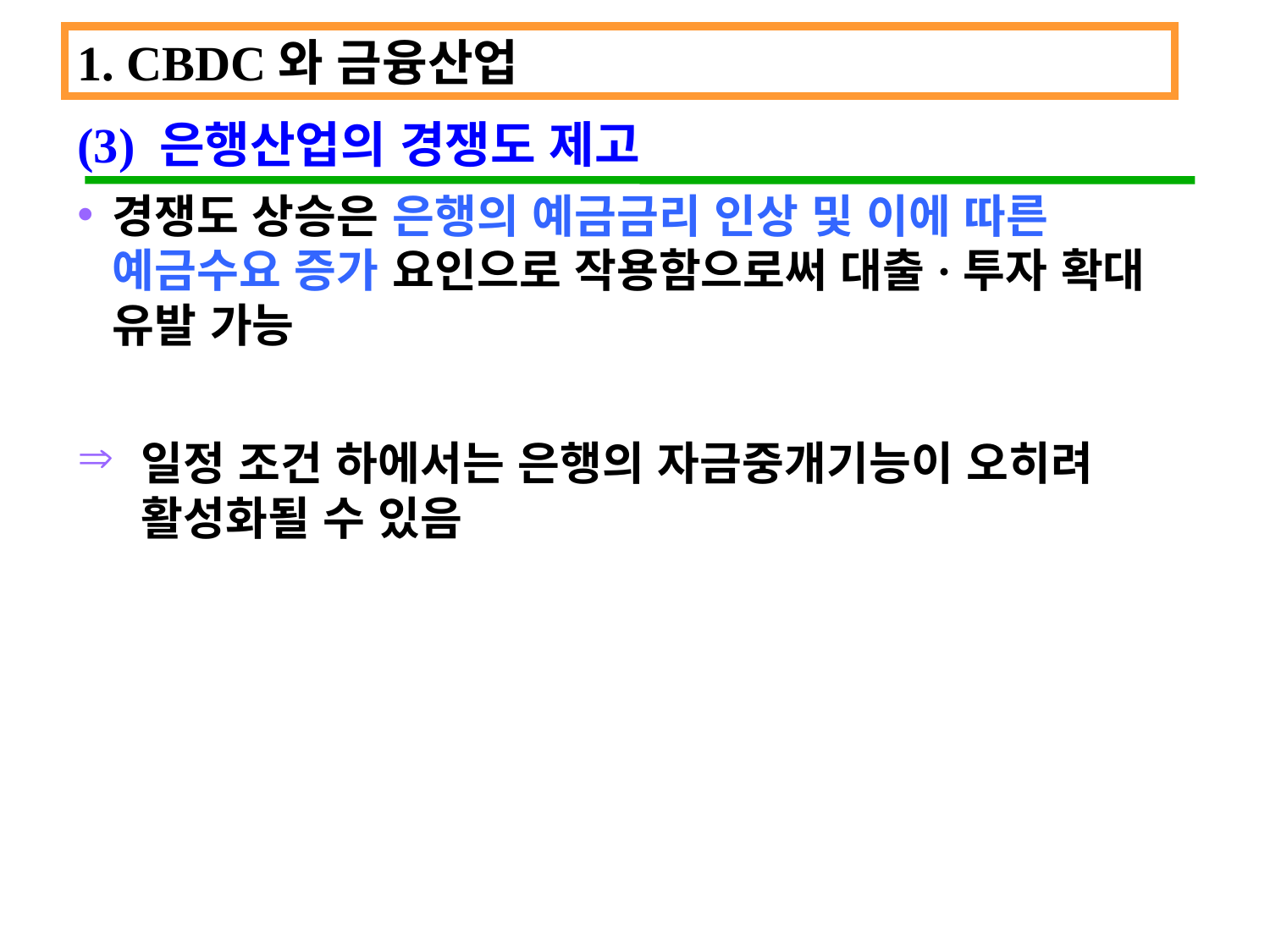

1. CBDC와 금융산업
(3) 은행산업의 경쟁도 제고
경쟁도 상승은 은행의 예금금리 인상 및 이에 따른 예금수요 증가 요인으로 작용함으로써 대출·투자 확대 유발 가능

일정 조건 하에서는 은행의 자금중개기능이 오히려 활성화될 수 있음